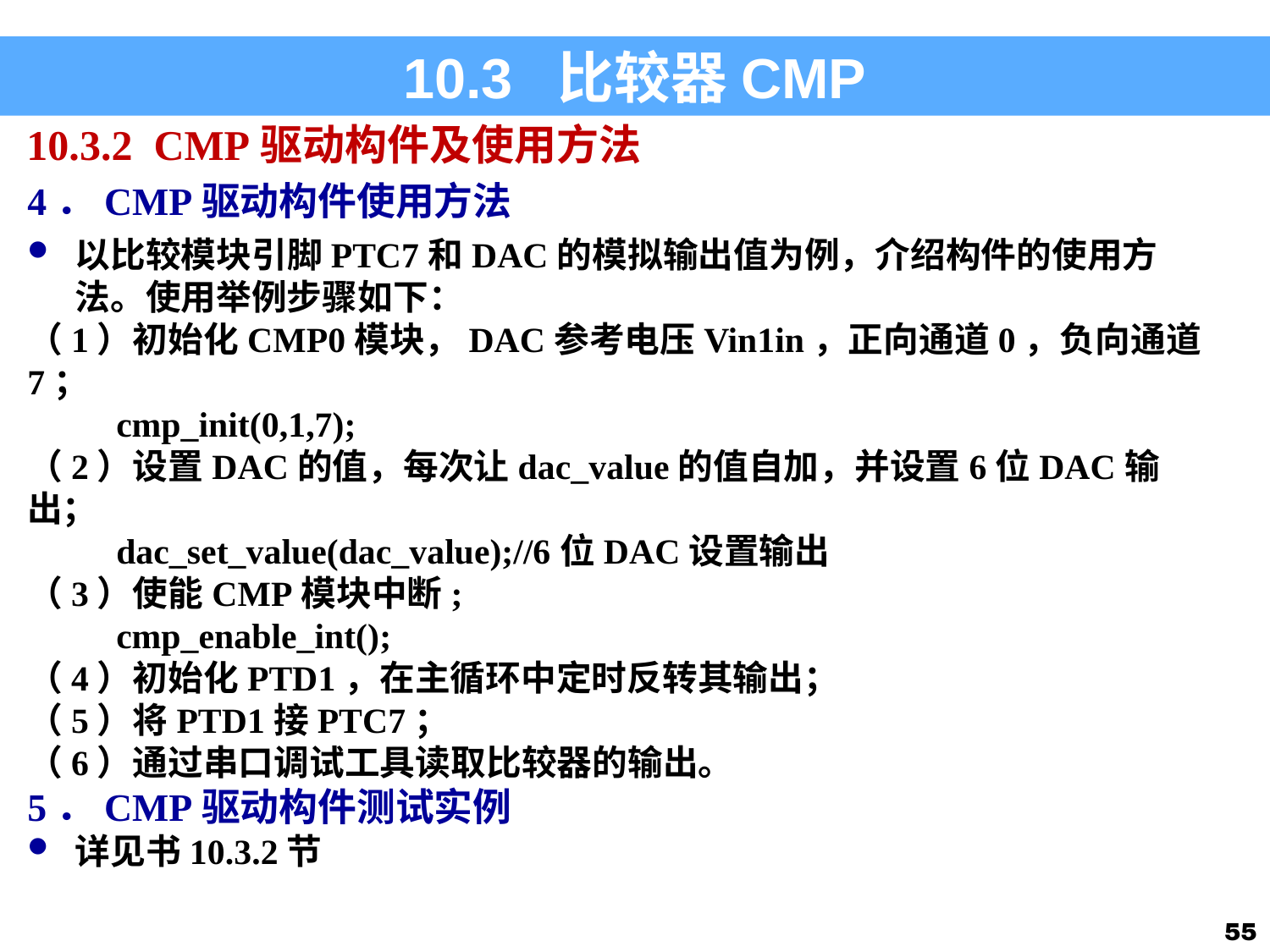

10.3  比较器CMP
10.3.2  CMP驱动构件及使用方法
4．CMP驱动构件使用方法
以比较模块引脚PTC7和DAC的模拟输出值为例，介绍构件的使用方法。使用举例步骤如下：
（1）初始化CMP0模块，DAC参考电压Vin1in，正向通道0，负向通道7；
          cmp_init(0,1,7);
（2）设置DAC的值，每次让dac_value的值自加，并设置6位DAC输出；
          dac_set_value(dac_value);//6位DAC设置输出
（3）使能CMP模块中断;
          cmp_enable_int();
（4）初始化PTD1，在主循环中定时反转其输出；
（5）将PTD1接PTC7；
（6）通过串口调试工具读取比较器的输出。
5．CMP驱动构件测试实例
详见书10.3.2节
55